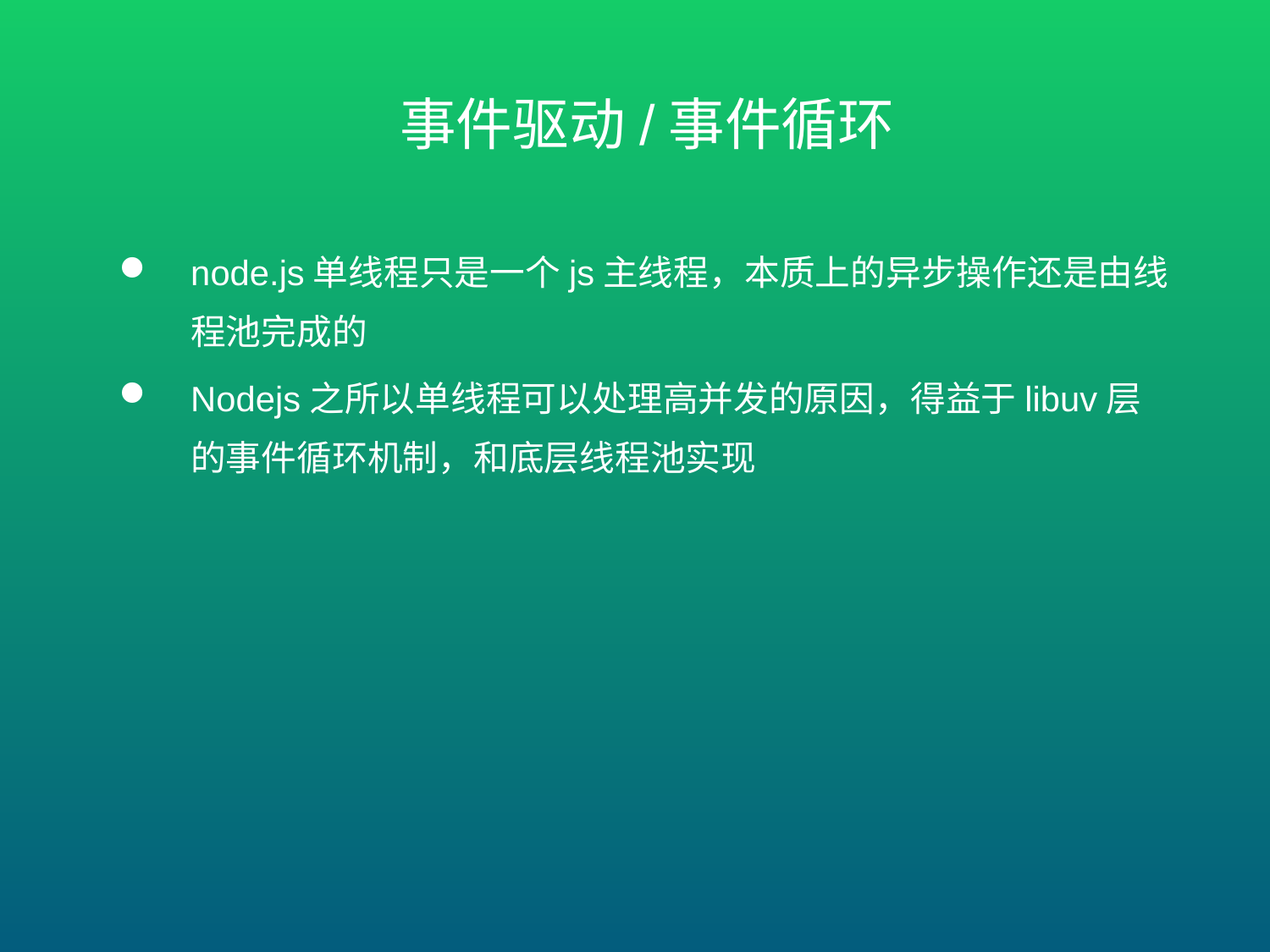

# 事件驱动/事件循环
node.js单线程只是一个js主线程，本质上的异步操作还是由线程池完成的
Nodejs之所以单线程可以处理高并发的原因，得益于libuv层的事件循环机制，和底层线程池实现